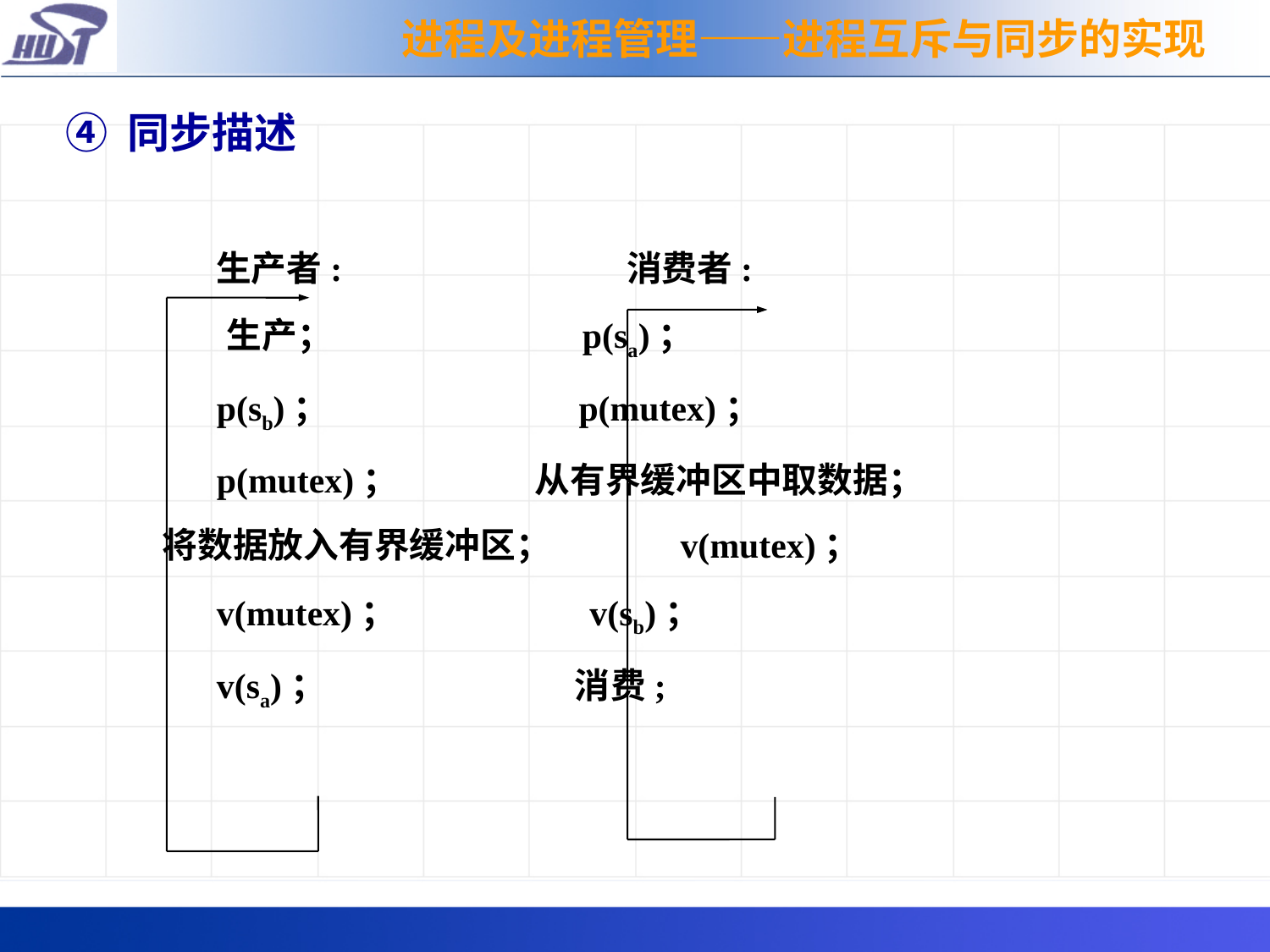

进程及进程管理——进程互斥与同步的实现
④ 同步描述

                  生产者:                               消费者:
                   生产；                              p(sa)；
                 p(sb)；                              p(mutex)；
                 p(mutex)；                 从有界缓冲区中取数据；
           将数据放入有界缓冲区；               v(mutex)；
                 v(mutex)；                       v(sb)；
                 v(sa)；                               消费;